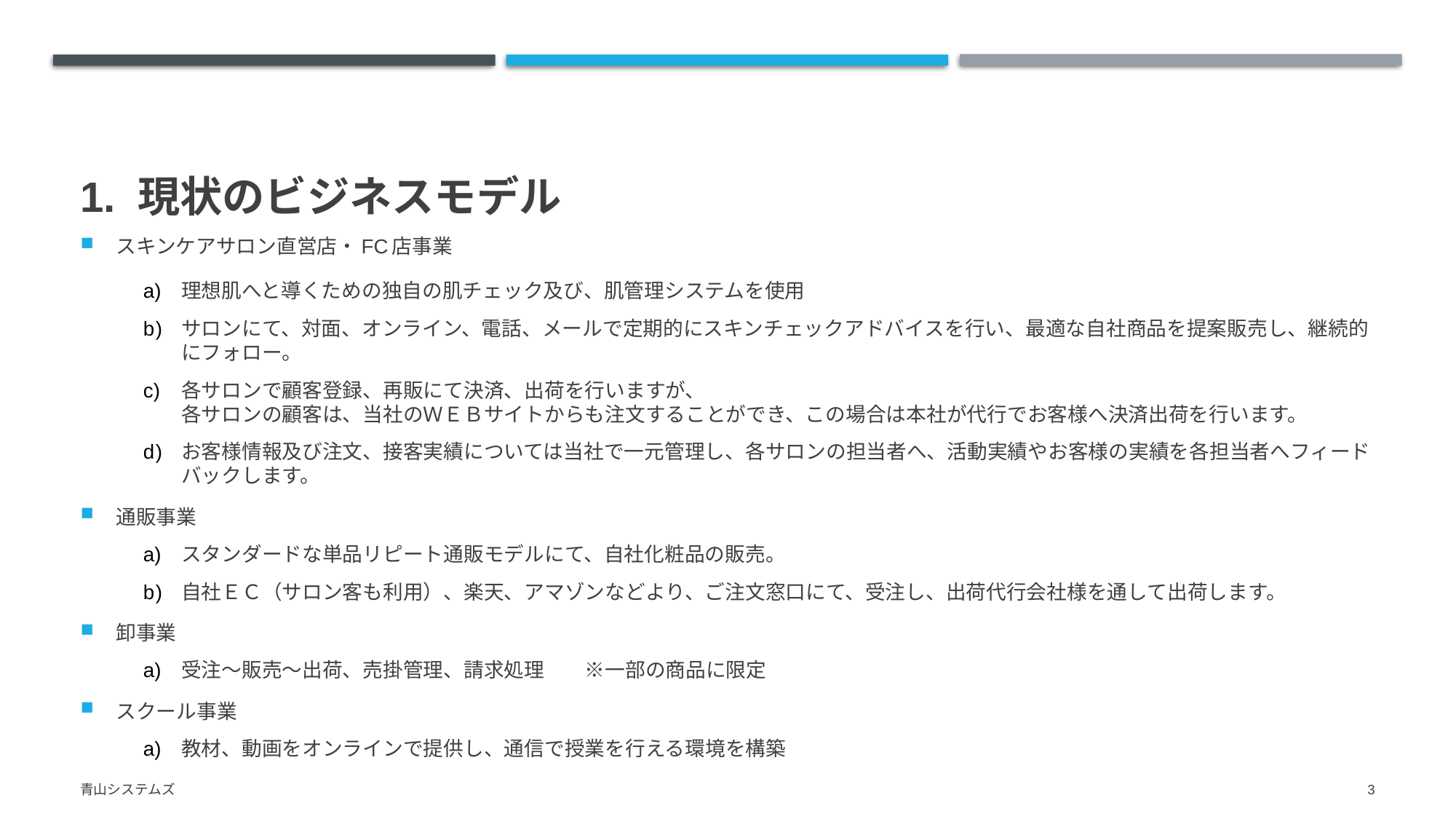

1. 現状のビジネスモデル
スキンケアサロン直営店・FC店事業
理想肌へと導くための独自の肌チェック及び、肌管理システムを使用
サロンにて、対面、オンライン、電話、メールで定期的にスキンチェックアドバイスを行い、最適な自社商品を提案販売し、継続的にフォロー。
各サロンで顧客登録、再販にて決済、出荷を行いますが、
各サロンの顧客は、当社のＷＥＢサイトからも注文することができ、この場合は本社が代行でお客様へ決済出荷を行います。
お客様情報及び注文、接客実績については当社で一元管理し、各サロンの担当者へ、活動実績やお客様の実績を各担当者へフィードバックします。
通販事業
スタンダードな単品リピート通販モデルにて、自社化粧品の販売。
自社ＥＣ（サロン客も利用）、楽天、アマゾンなどより、ご注文窓口にて、受注し、出荷代行会社様を通して出荷します。
卸事業
受注～販売～出荷、売掛管理、請求処理　　※一部の商品に限定
スクール事業
教材、動画をオンラインで提供し、通信で授業を行える環境を構築

青山システムズ
3